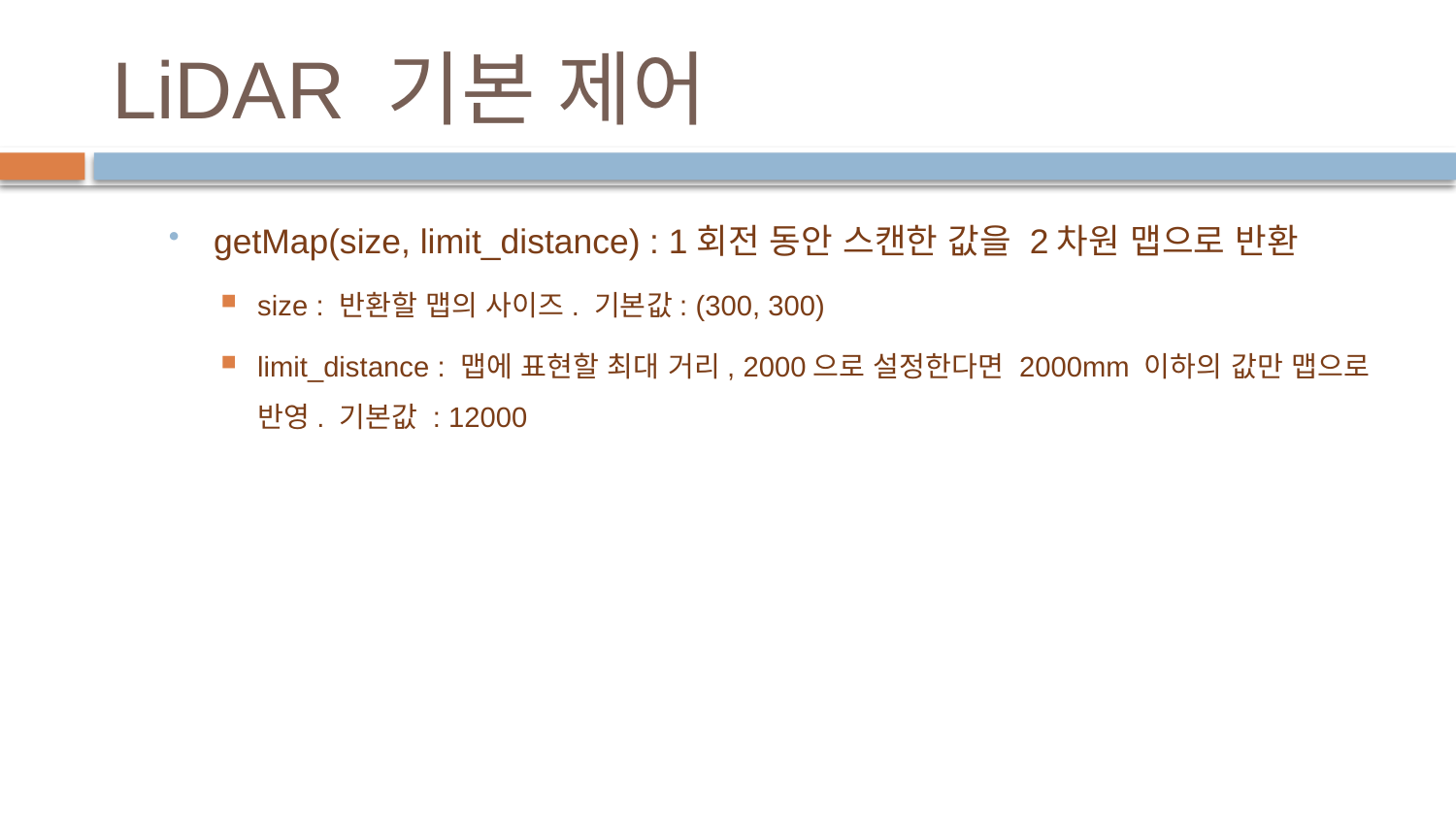

# LiDAR 기본 제어
getMap(size, limit_distance) : 1회전 동안 스캔한 값을 2차원 맵으로 반환
size : 반환할 맵의 사이즈. 기본값: (300, 300)
limit_distance : 맵에 표현할 최대 거리, 2000으로 설정한다면 2000mm 이하의 값만 맵으로 반영. 기본값 : 12000